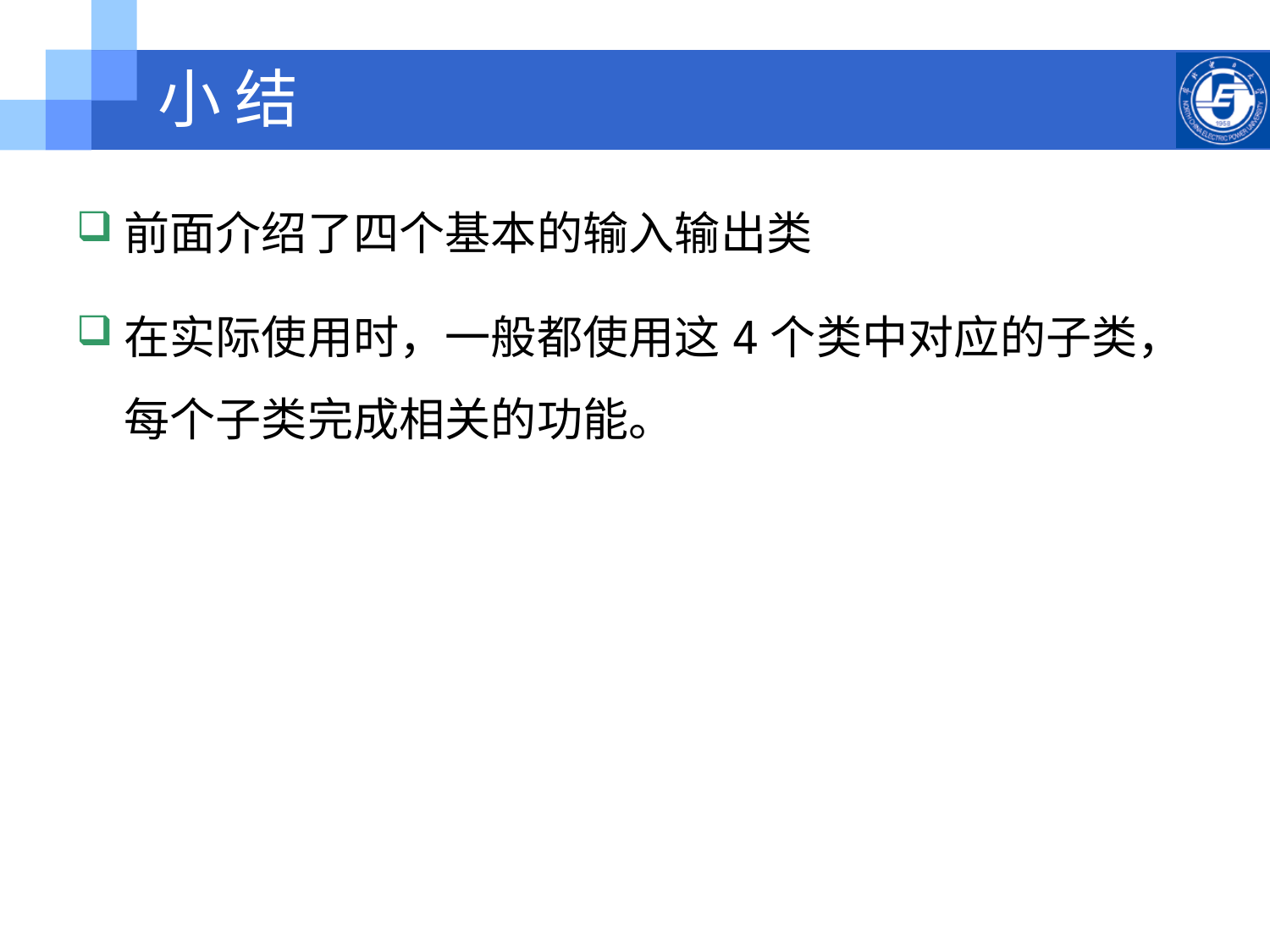

# 小 结
前面介绍了四个基本的输入输出类
在实际使用时，一般都使用这4个类中对应的子类，每个子类完成相关的功能。